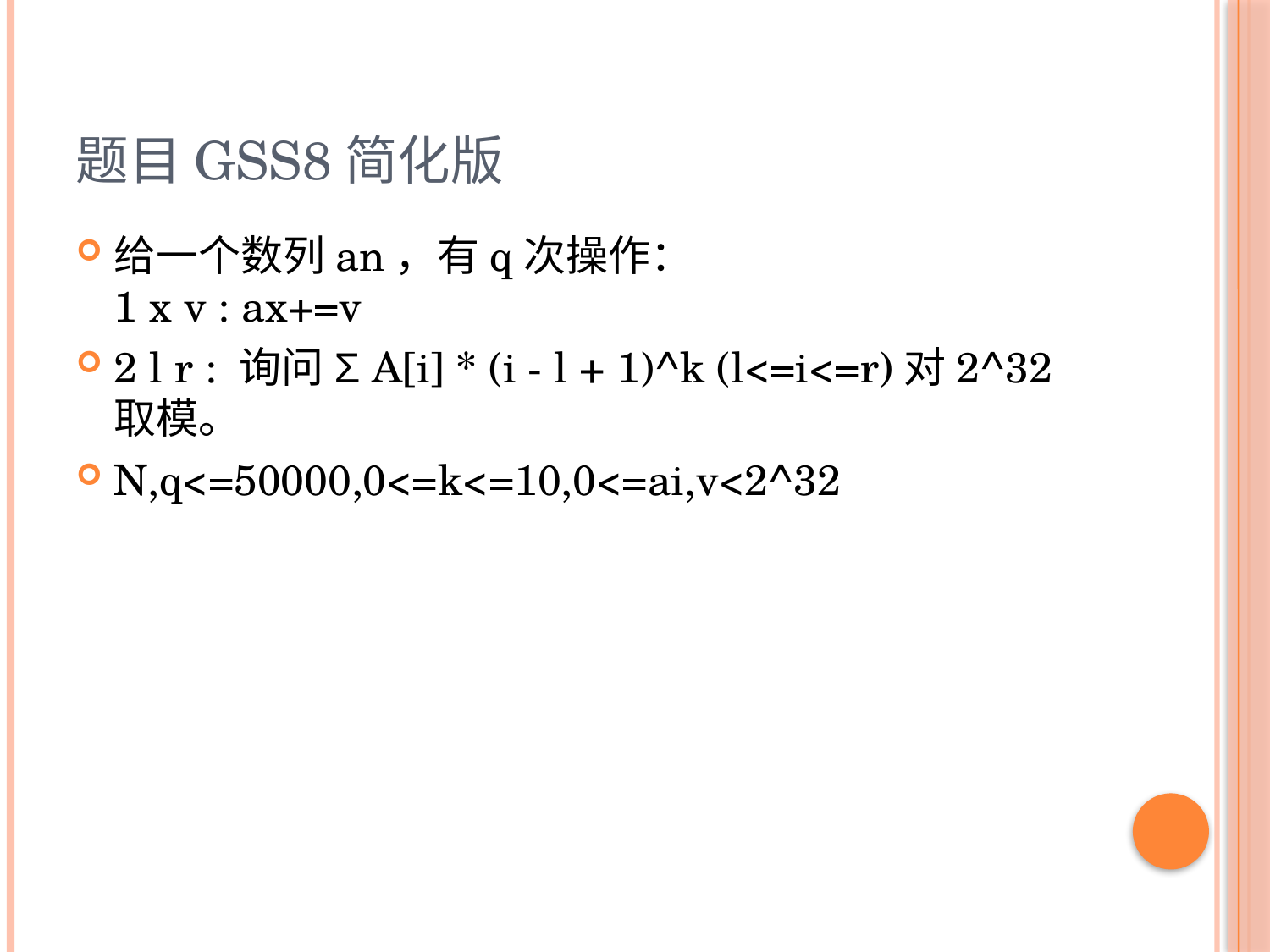

# 题目gss8简化版
给一个数列an，有q次操作：
1 x v : ax+=v
2 l r : 询问Σ A[i] * (i - l + 1)^k (l<=i<=r)对2^32取模。
N,q<=50000,0<=k<=10,0<=ai,v<2^32